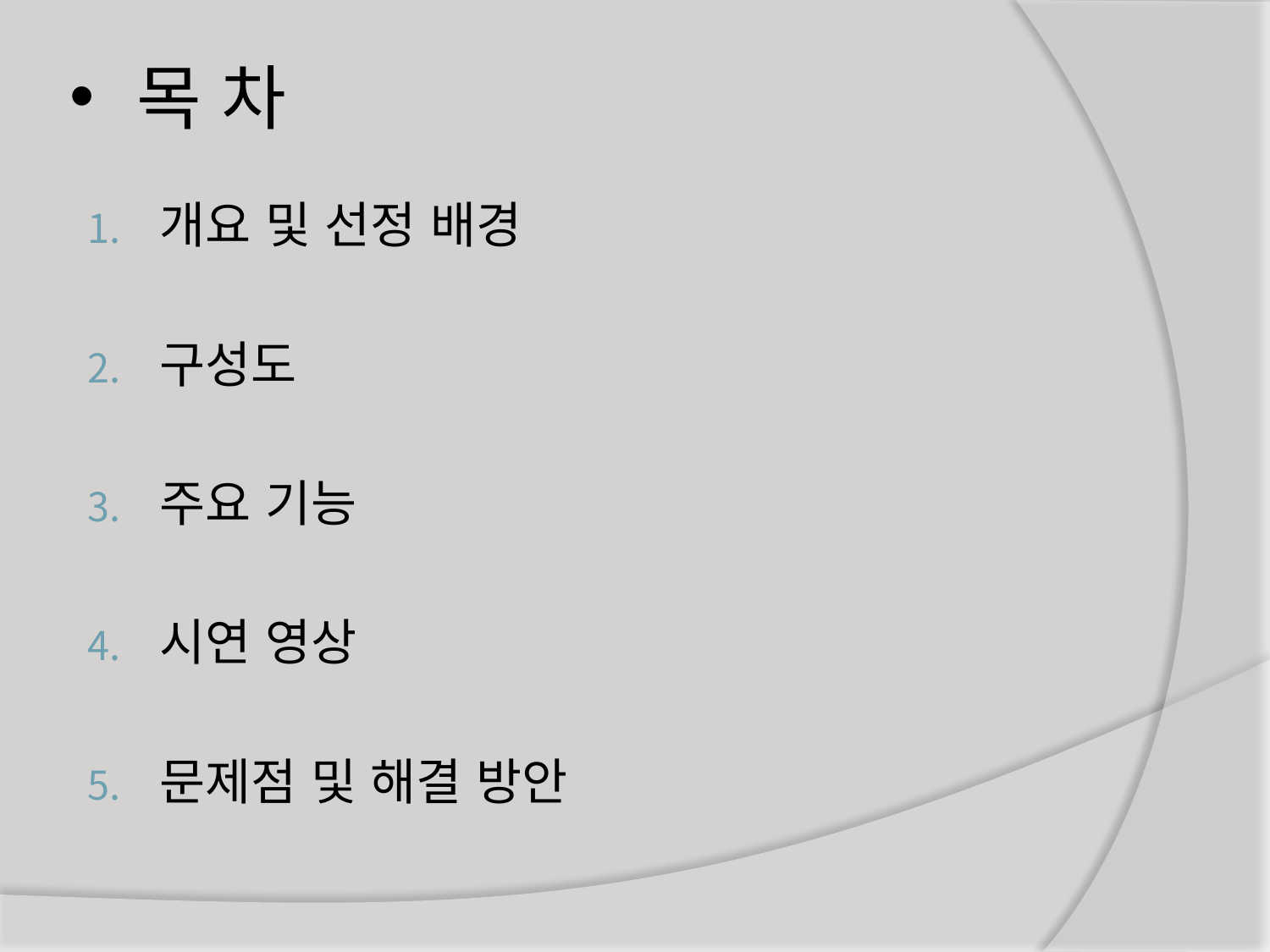

# 목 차
개요 및 선정 배경

구성도

주요 기능

시연 영상

문제점 및 해결 방안